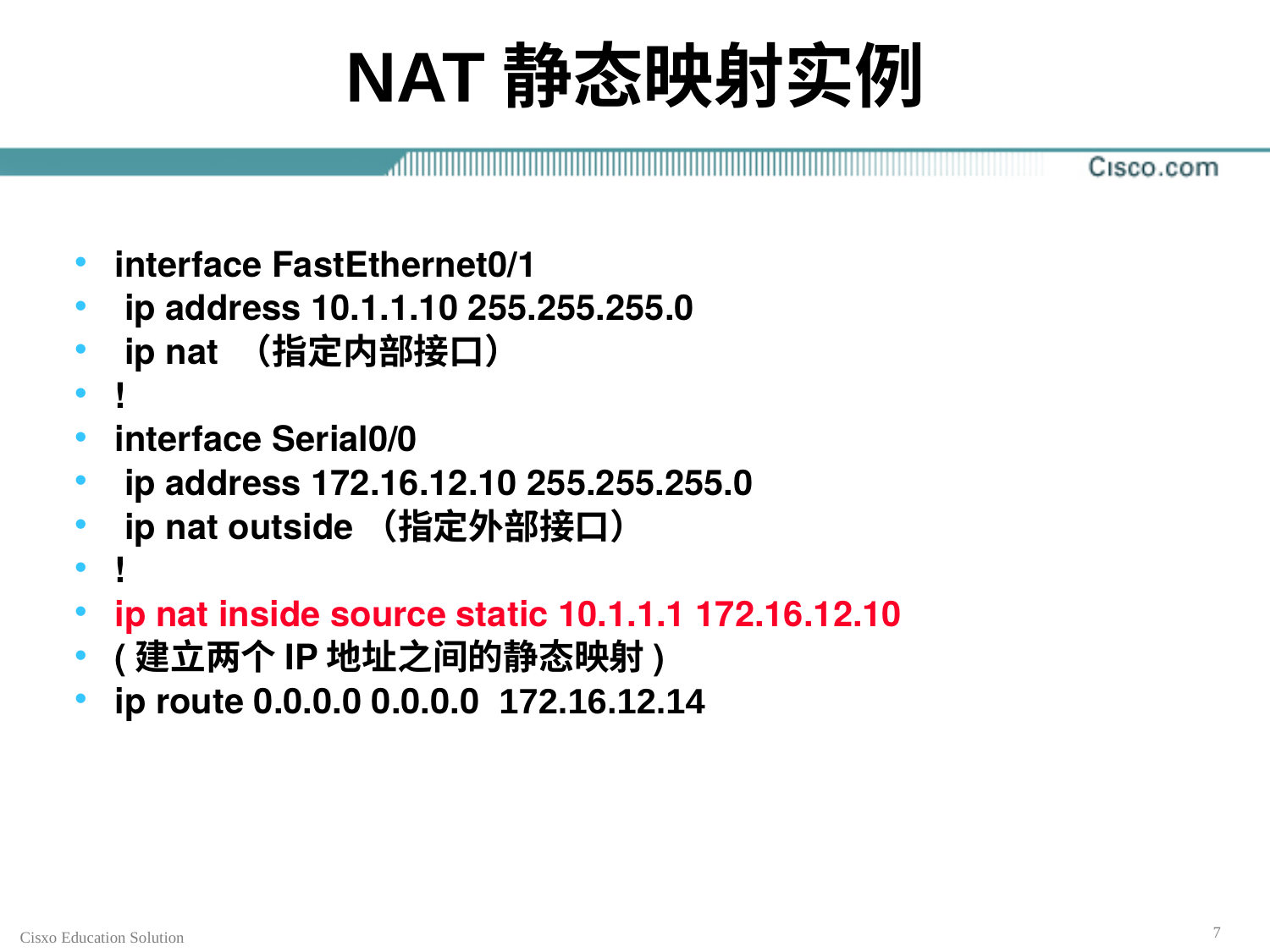

# NAT静态映射实例
interface FastEthernet0/1
 ip address 10.1.1.10 255.255.255.0
 ip nat （指定内部接口）
!
interface Serial0/0
 ip address 172.16.12.10 255.255.255.0
 ip nat outside（指定外部接口）
!
ip nat inside source static 10.1.1.1 172.16.12.10
(建立两个IP地址之间的静态映射)
ip route 0.0.0.0 0.0.0.0  172.16.12.14